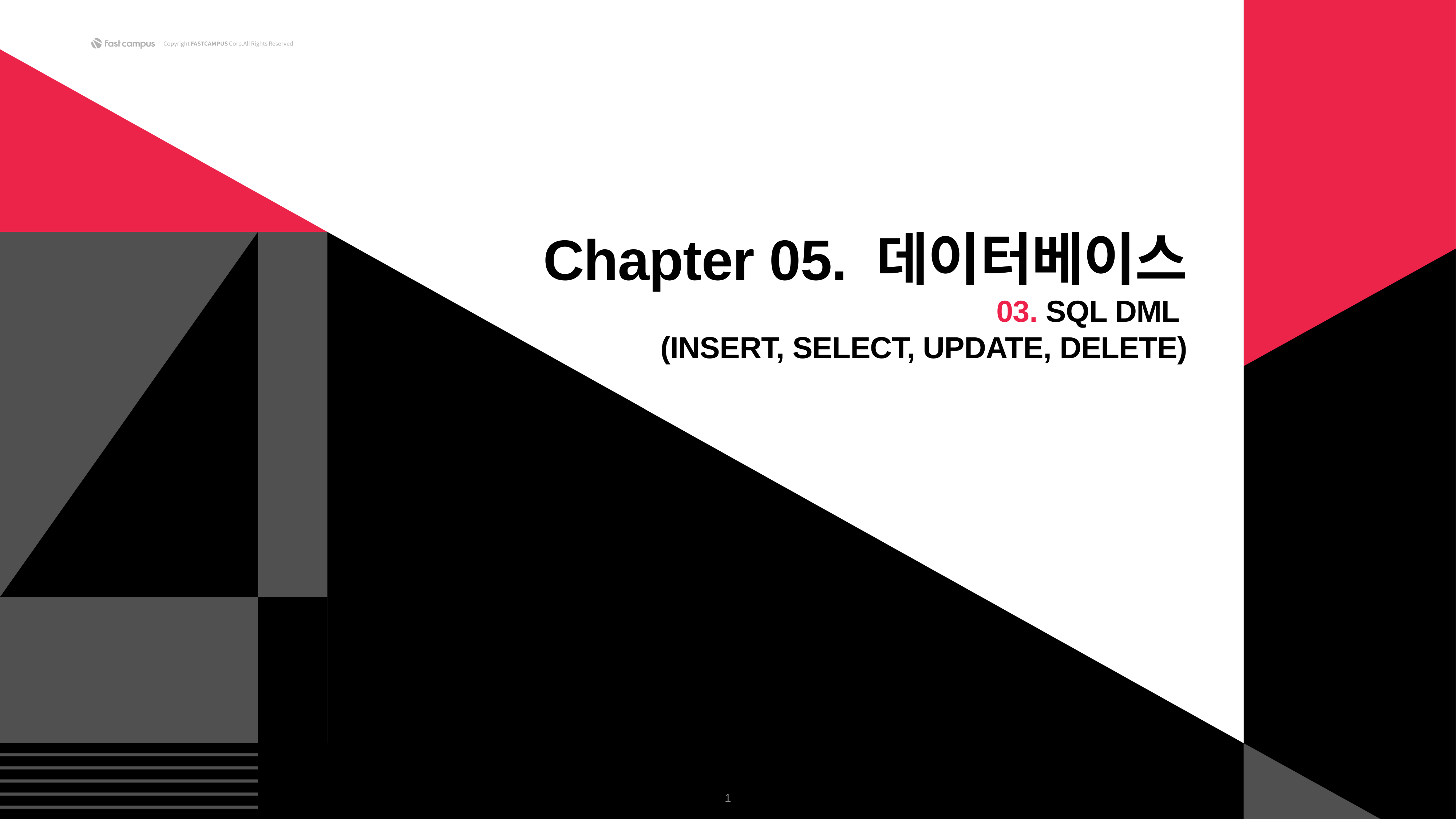

Chapter 05. 데이터베이스
03. SQL DML
(INSERT, SELECT, UPDATE, DELETE)
1